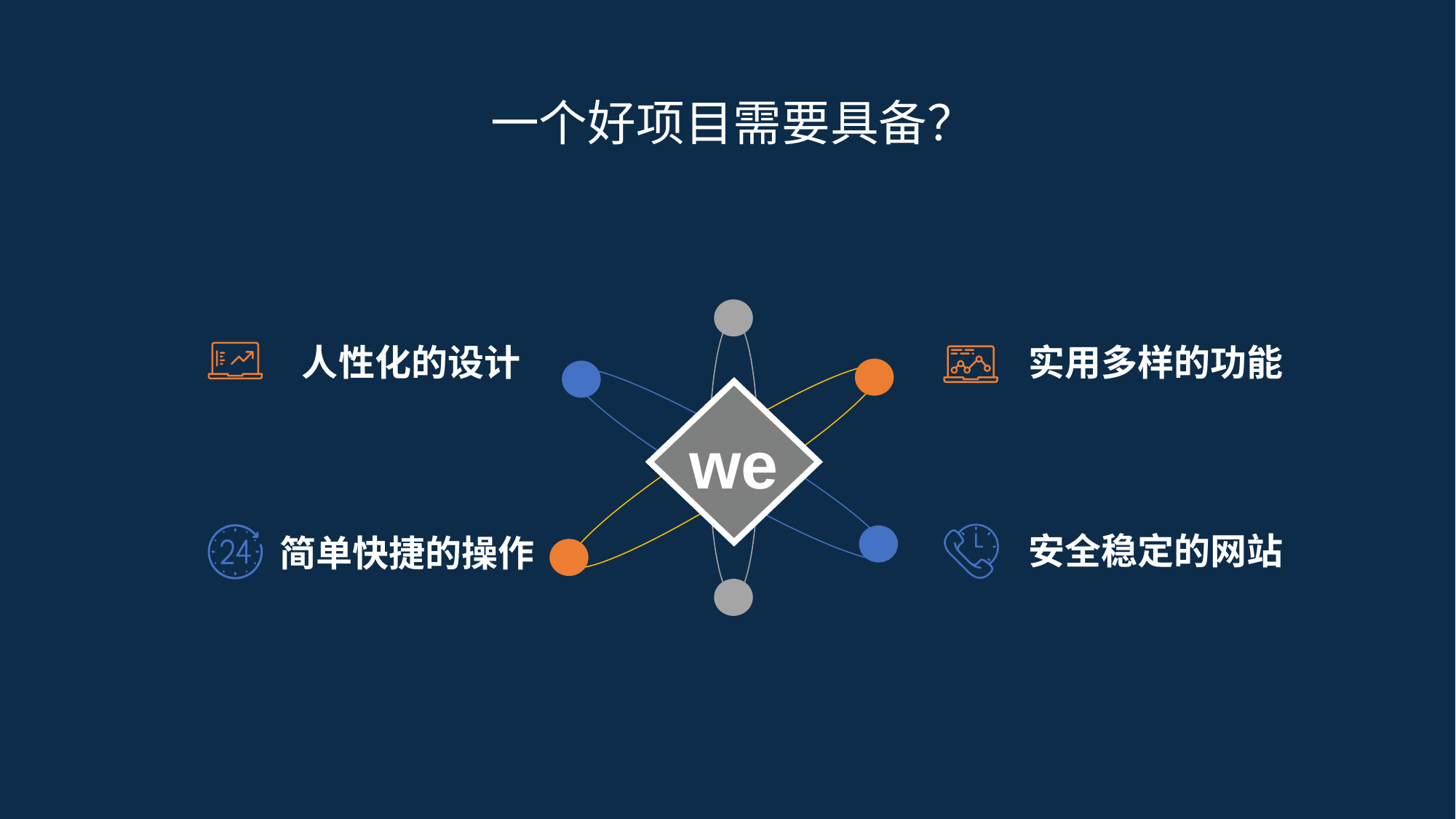

# 一个好项目需要具备？

实用多样的功能

人性化的设计

简单快捷的操作

we

安全稳定的网站